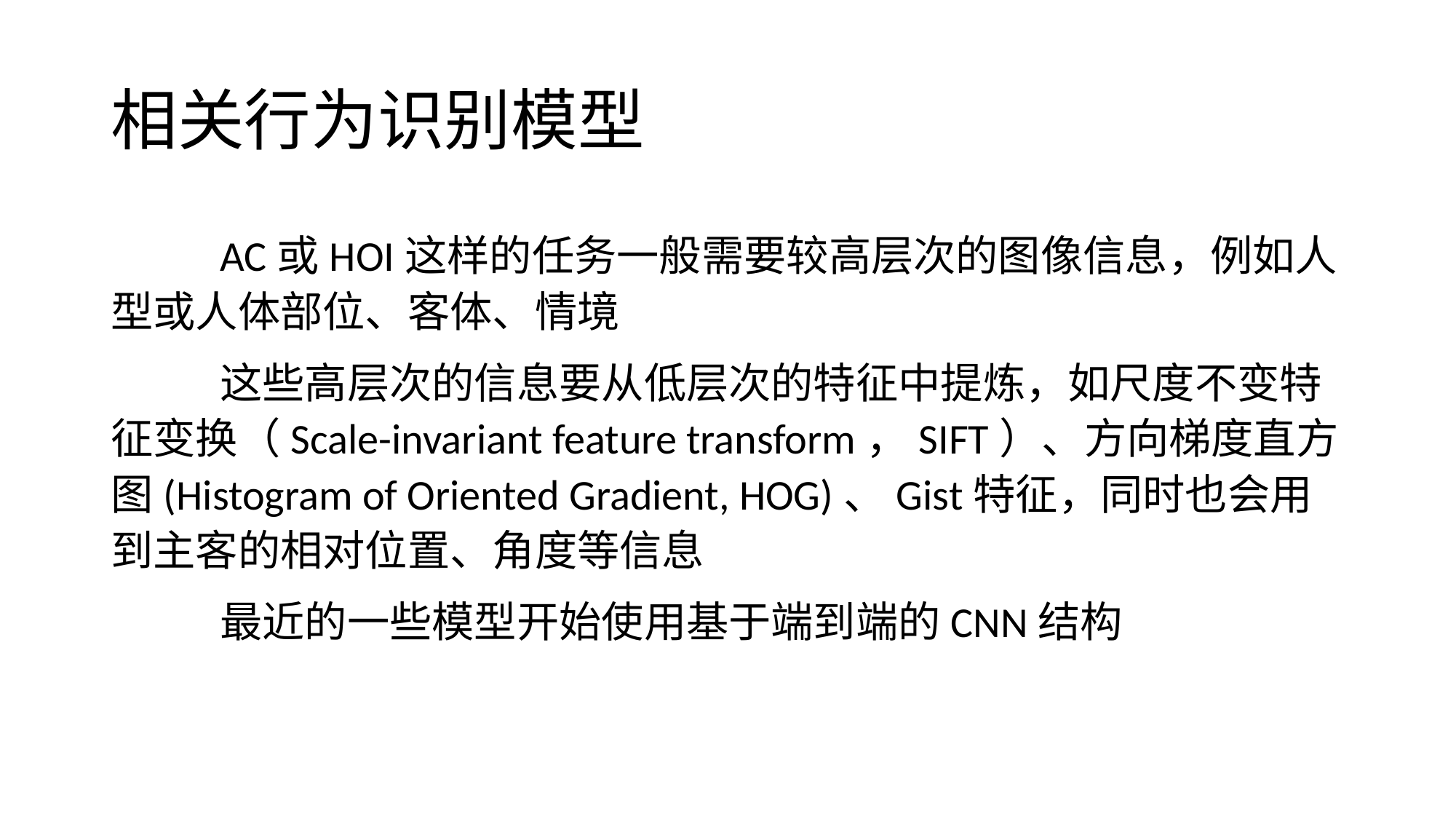

# 相关行为识别模型
	AC或HOI这样的任务一般需要较高层次的图像信息，例如人型或人体部位、客体、情境
	这些高层次的信息要从低层次的特征中提炼，如尺度不变特征变换（Scale-invariant feature transform，SIFT）、方向梯度直方图(Histogram of Oriented Gradient, HOG)、Gist特征，同时也会用到主客的相对位置、角度等信息
	最近的一些模型开始使用基于端到端的CNN结构